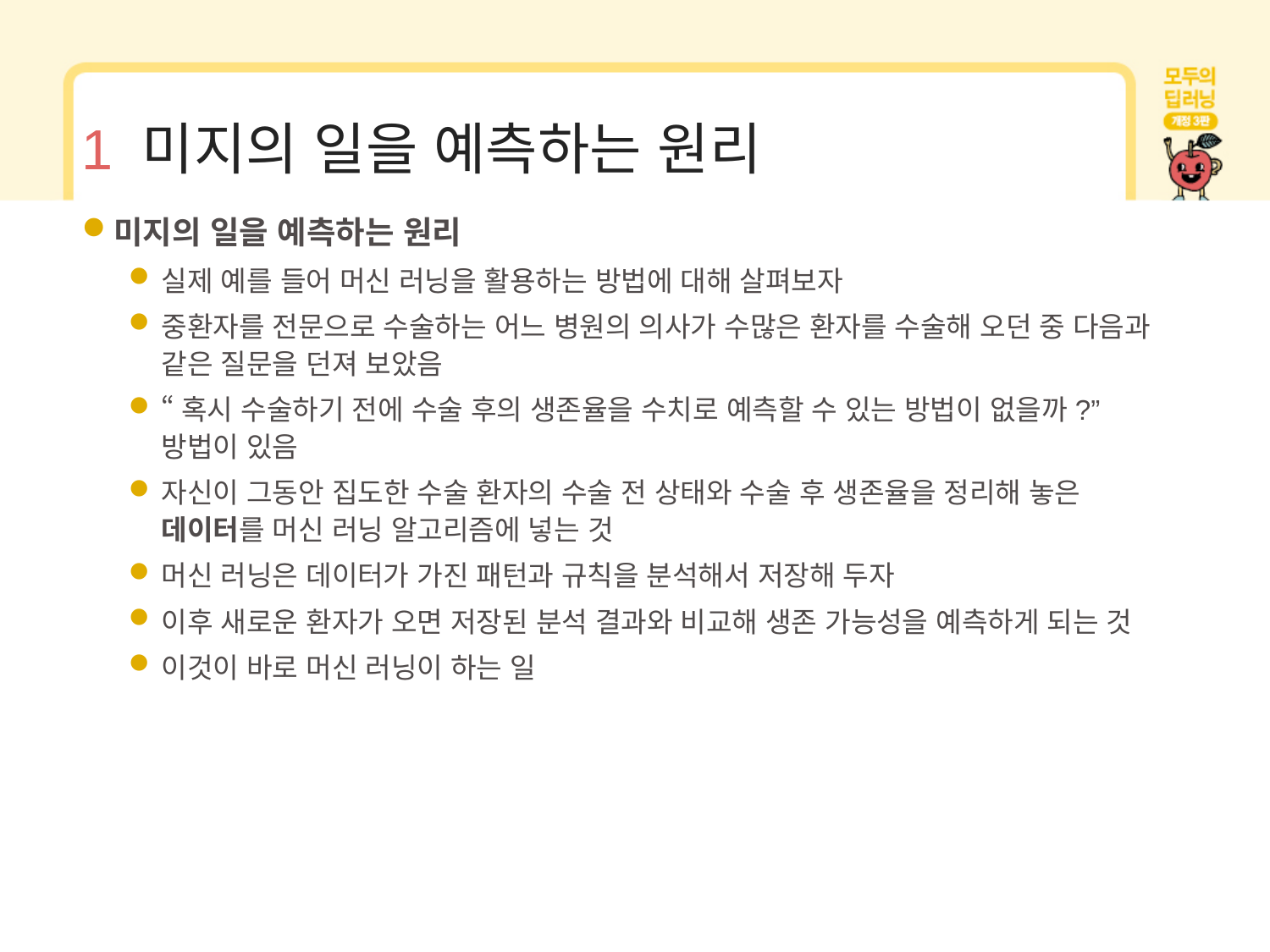

# 1 미지의 일을 예측하는 원리
미지의 일을 예측하는 원리
실제 예를 들어 머신 러닝을 활용하는 방법에 대해 살펴보자
중환자를 전문으로 수술하는 어느 병원의 의사가 수많은 환자를 수술해 오던 중 다음과 같은 질문을 던져 보았음
“혹시 수술하기 전에 수술 후의 생존율을 수치로 예측할 수 있는 방법이 없을까?” 방법이 있음
자신이 그동안 집도한 수술 환자의 수술 전 상태와 수술 후 생존율을 정리해 놓은 데이터를 머신 러닝 알고리즘에 넣는 것
머신 러닝은 데이터가 가진 패턴과 규칙을 분석해서 저장해 두자
이후 새로운 환자가 오면 저장된 분석 결과와 비교해 생존 가능성을 예측하게 되는 것
이것이 바로 머신 러닝이 하는 일